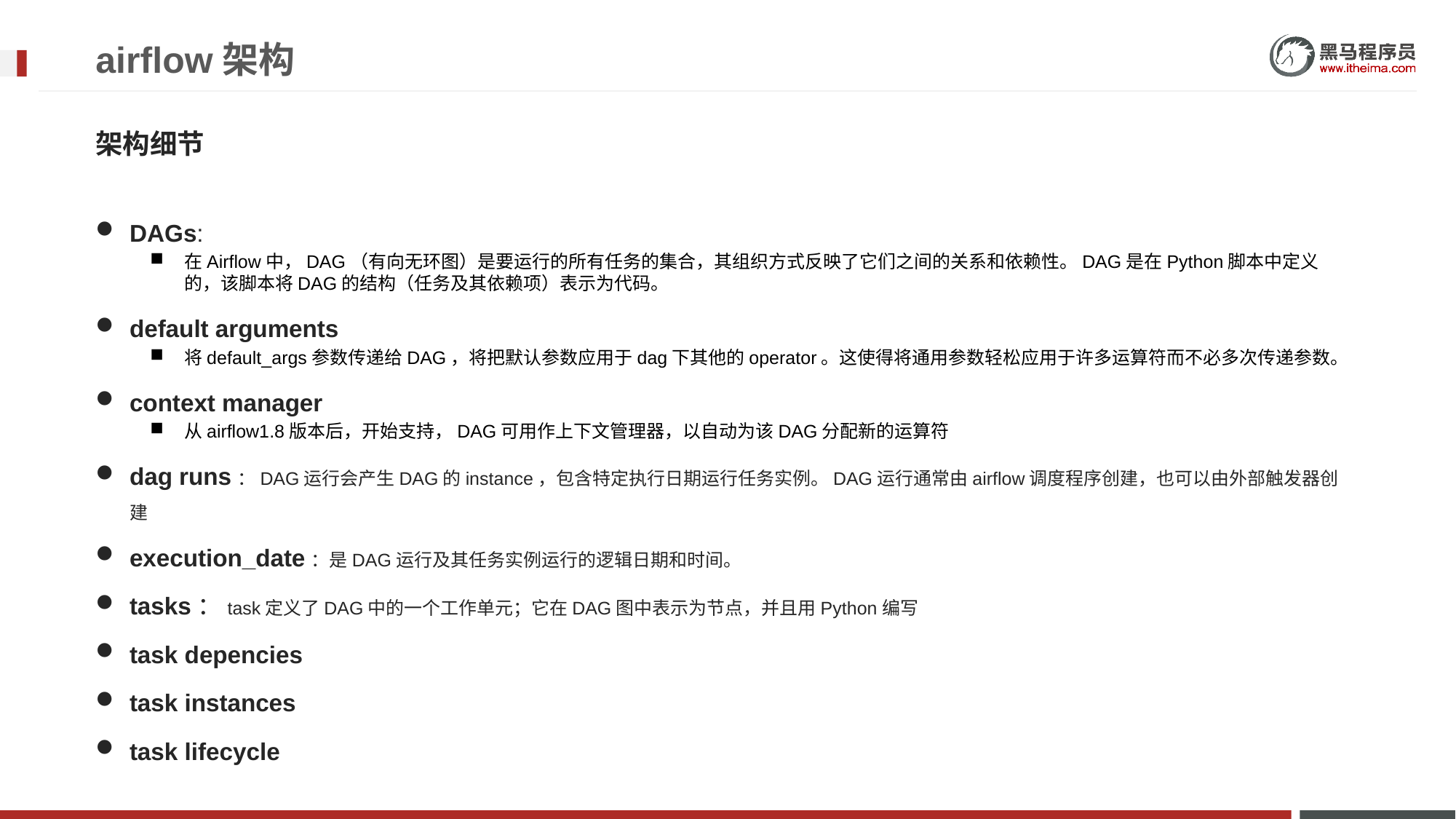

# airflow架构
架构细节
DAGs:
在Airflow中，DAG（有向无环图）是要运行的所有任务的集合，其组织方式反映了它们之间的关系和依赖性。DAG是在Python脚本中定义的，该脚本将DAG的结构（任务及其依赖项）表示为代码。
default arguments
将default_args参数传递给DAG，将把默认参数应用于dag下其他的operator。这使得将通用参数轻松应用于许多运算符而不必多次传递参数。
context manager
从airflow1.8版本后，开始支持，DAG可用作上下文管理器，以自动为该DAG分配新的运算符
dag runs：DAG运行会产生DAG的instance，包含特定执行日期运行任务实例。DAG运行通常由airflow调度程序创建，也可以由外部触发器创建
execution_date：是DAG运行及其任务实例运行的逻辑日期和时间。
tasks：task定义了DAG中的一个工作单元；它在DAG图中表示为节点，并且用Python编写
task depencies
task instances
task lifecycle